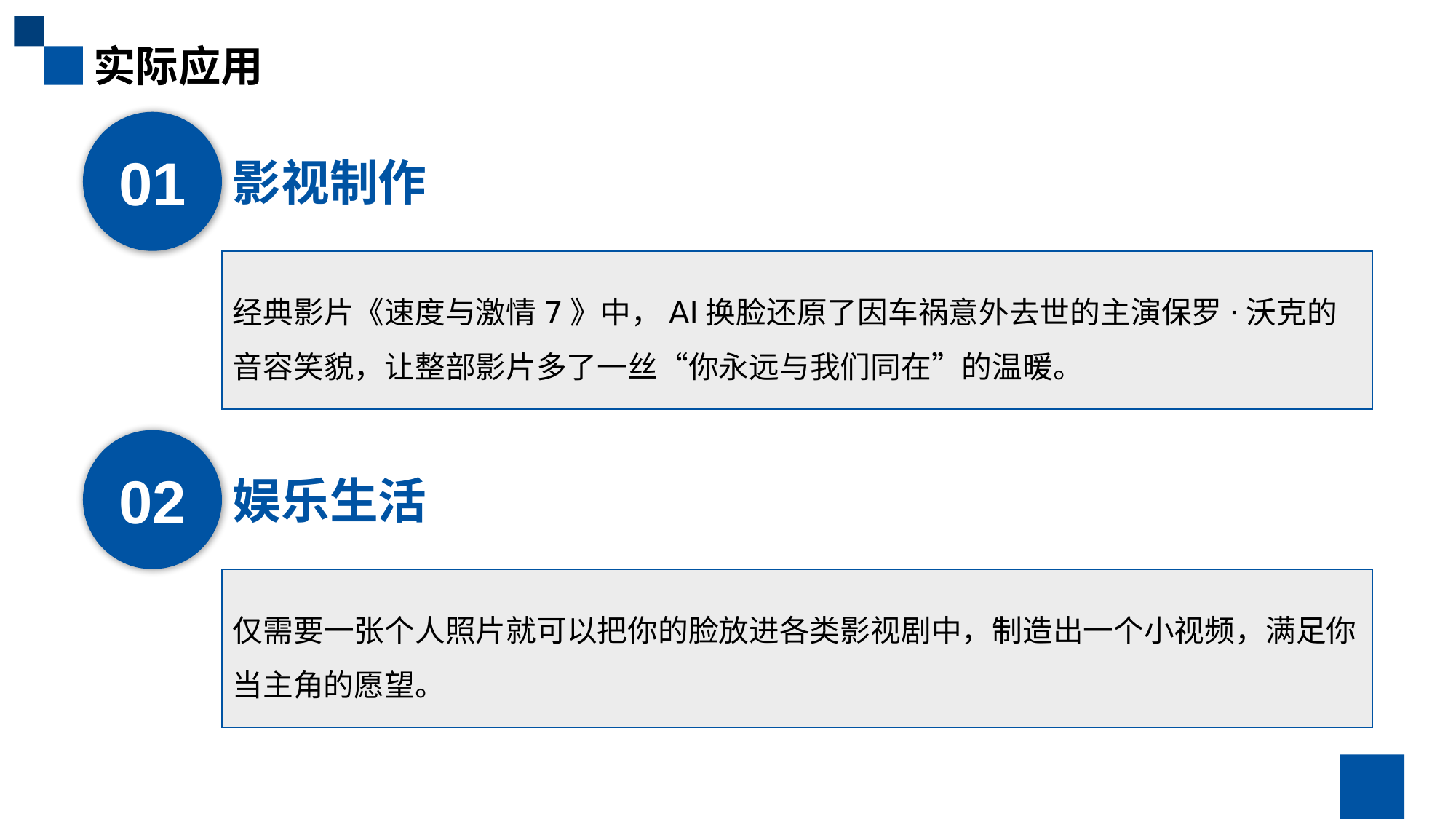

实际应用
01
影视制作

经典影片《速度与激情7》中，AI换脸还原了因车祸意外去世的主演保罗·沃克的音容笑貌，让整部影片多了一丝“你永远与我们同在”的温暖。
02
娱乐生活

仅需要一张个人照片就可以把你的脸放进各类影视剧中，制造出一个小视频，满足你当主角的愿望。
17